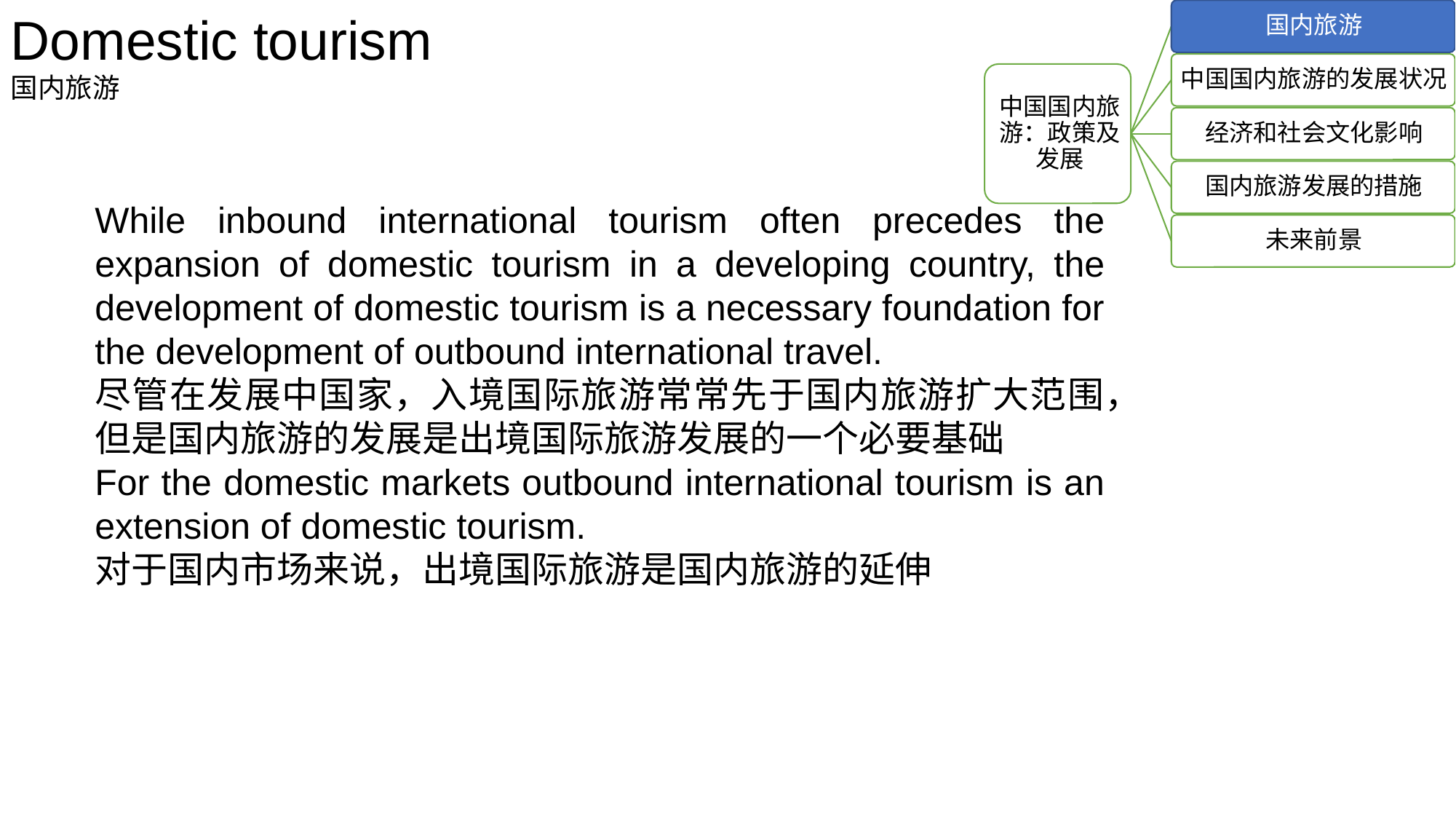

Domestic tourism
国内旅游
中国国内旅游：政策及发展

国内旅游

中国国内旅游的发展状况

经济和社会文化影响

国内旅游发展的措施

未来前景
While inbound international tourism often precedes the expansion of domestic tourism in a developing country, the development of domestic tourism is a necessary foundation for the development of outbound international travel.
尽管在发展中国家，入境国际旅游常常先于国内旅游扩大范围，但是国内旅游的发展是出境国际旅游发展的一个必要基础
For the domestic markets outbound international tourism is an extension of domestic tourism.
对于国内市场来说，出境国际旅游是国内旅游的延伸